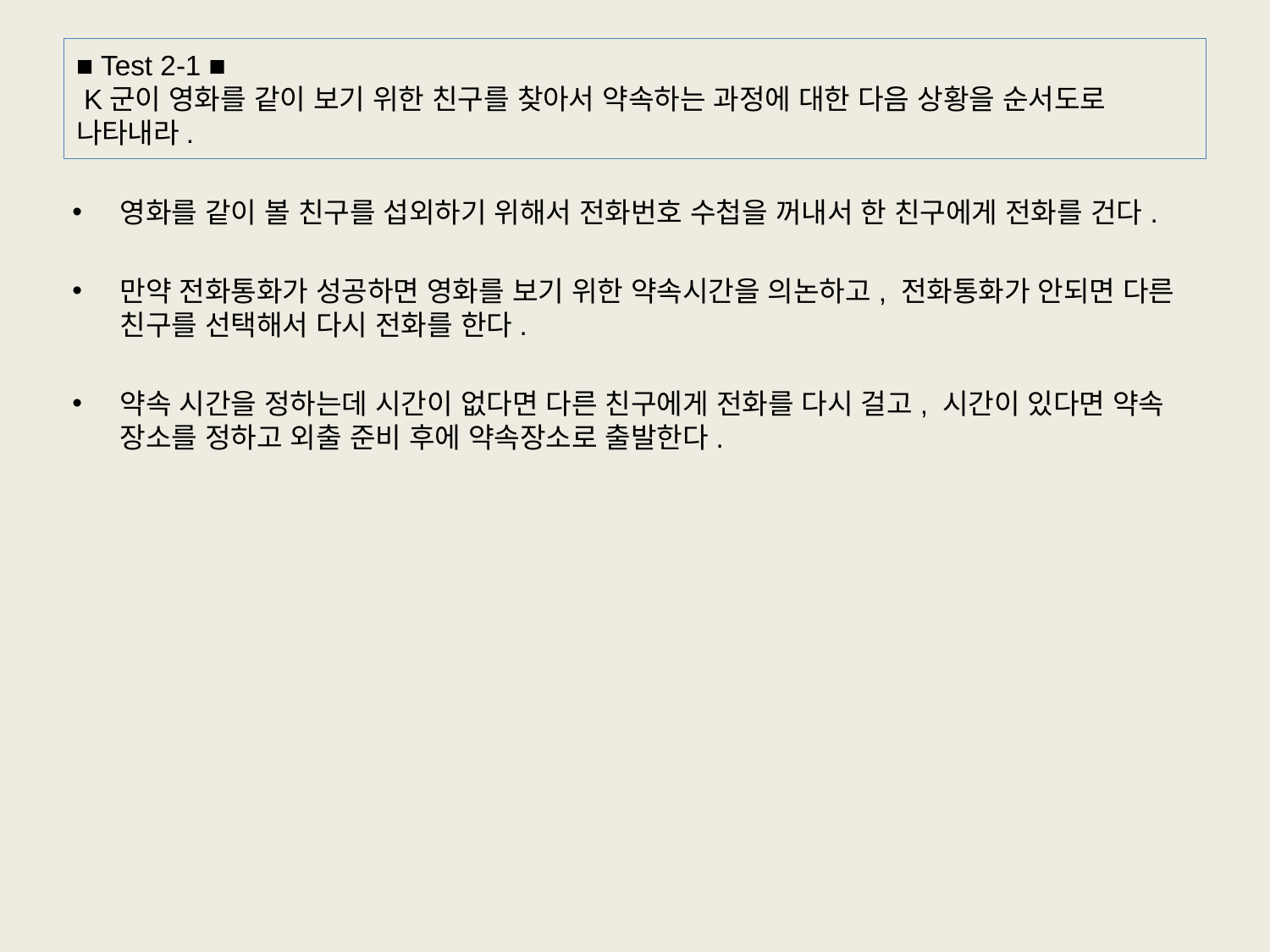

# ■ Test 2-1 ■  K군이 영화를 같이 보기 위한 친구를 찾아서 약속하는 과정에 대한 다음 상황을 순서도로 나타내라.
영화를 같이 볼 친구를 섭외하기 위해서 전화번호 수첩을 꺼내서 한 친구에게 전화를 건다.

만약 전화통화가 성공하면 영화를 보기 위한 약속시간을 의논하고, 전화통화가 안되면 다른 친구를 선택해서 다시 전화를 한다.

약속 시간을 정하는데 시간이 없다면 다른 친구에게 전화를 다시 걸고, 시간이 있다면 약속 장소를 정하고 외출 준비 후에 약속장소로 출발한다.